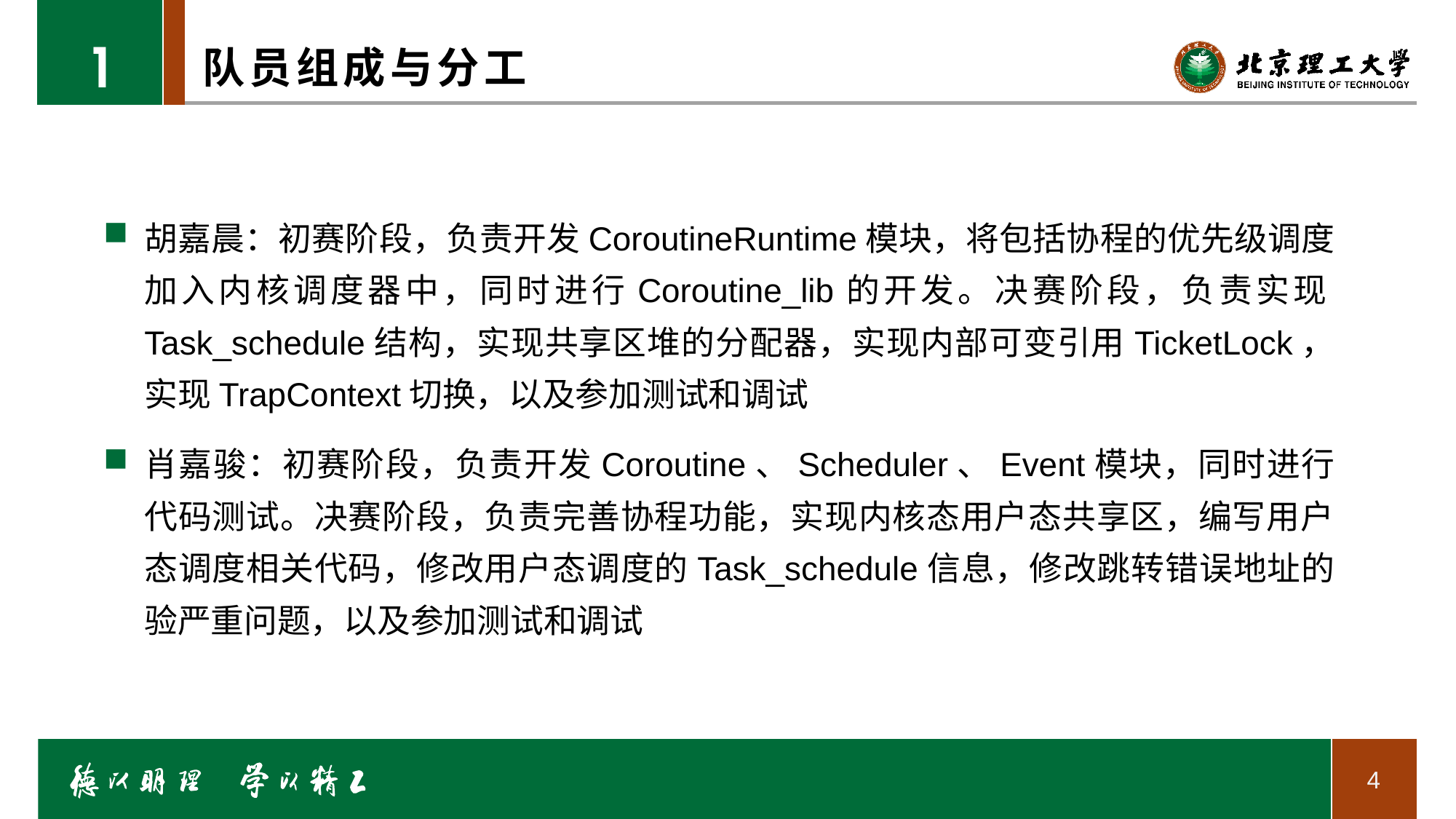

1
# 队员组成与分工
胡嘉晨：初赛阶段，负责开发CoroutineRuntime模块，将包括协程的优先级调度加入内核调度器中，同时进行Coroutine_lib的开发。决赛阶段，负责实现Task_schedule结构，实现共享区堆的分配器，实现内部可变引用TicketLock，实现TrapContext切换，以及参加测试和调试
肖嘉骏：初赛阶段，负责开发Coroutine、Scheduler、Event模块，同时进行代码测试。决赛阶段，负责完善协程功能，实现内核态用户态共享区，编写用户态调度相关代码，修改用户态调度的Task_schedule信息，修改跳转错误地址的验严重问题，以及参加测试和调试